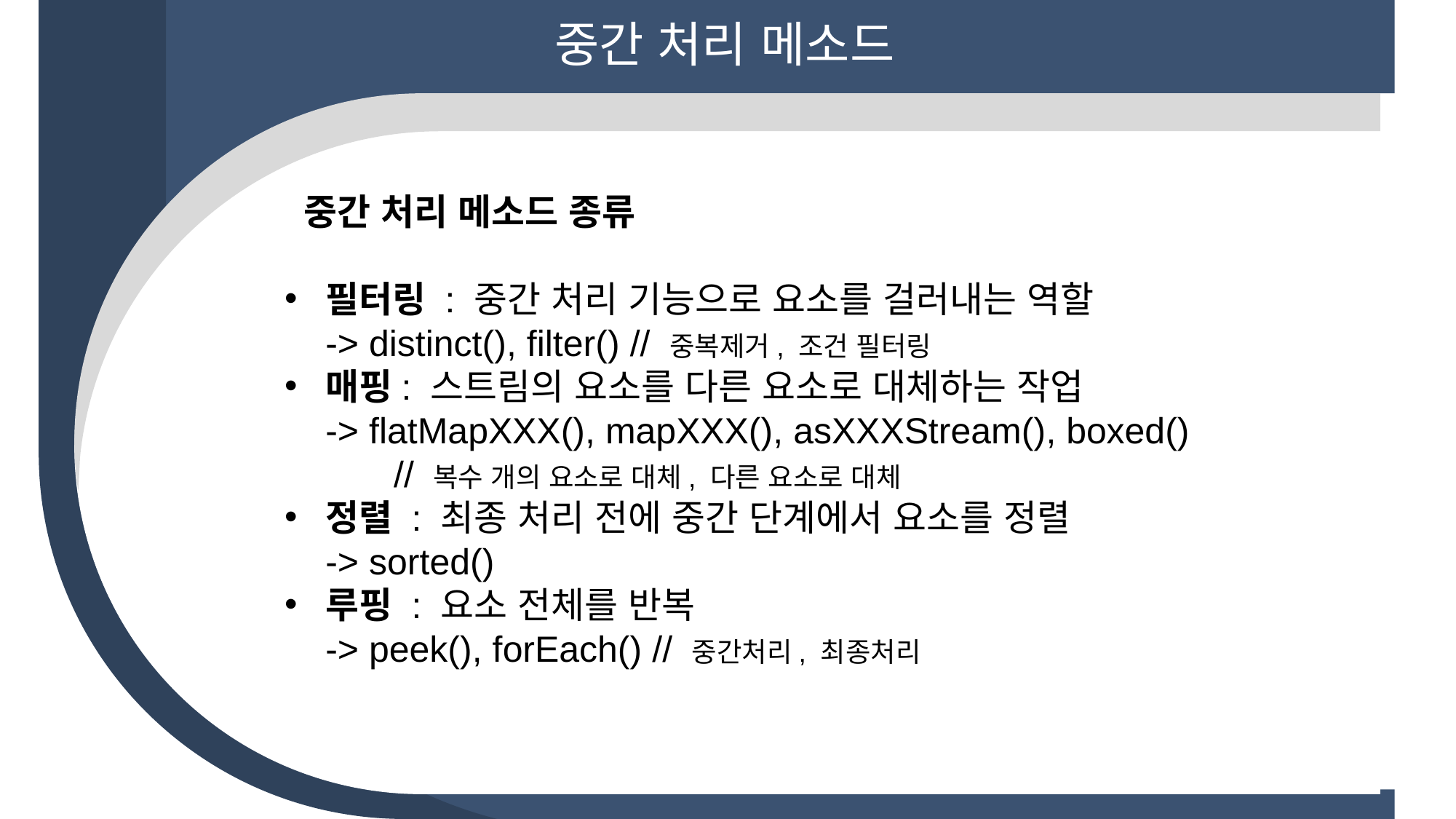

z
중간 처리 메소드

 중간 처리 메소드 종류

필터링 : 중간 처리 기능으로 요소를 걸러내는 역할
    -> distinct(), filter() // 중복제거, 조건 필터링
매핑: 스트림의 요소를 다른 요소로 대체하는 작업
    -> flatMapXXX(), mapXXX(), asXXXStream(), boxed()
	// 복수 개의 요소로 대체, 다른 요소로 대체
정렬 : 최종 처리 전에 중간 단계에서 요소를 정렬
    -> sorted()
루핑 : 요소 전체를 반복
    -> peek(), forEach() // 중간처리, 최종처리